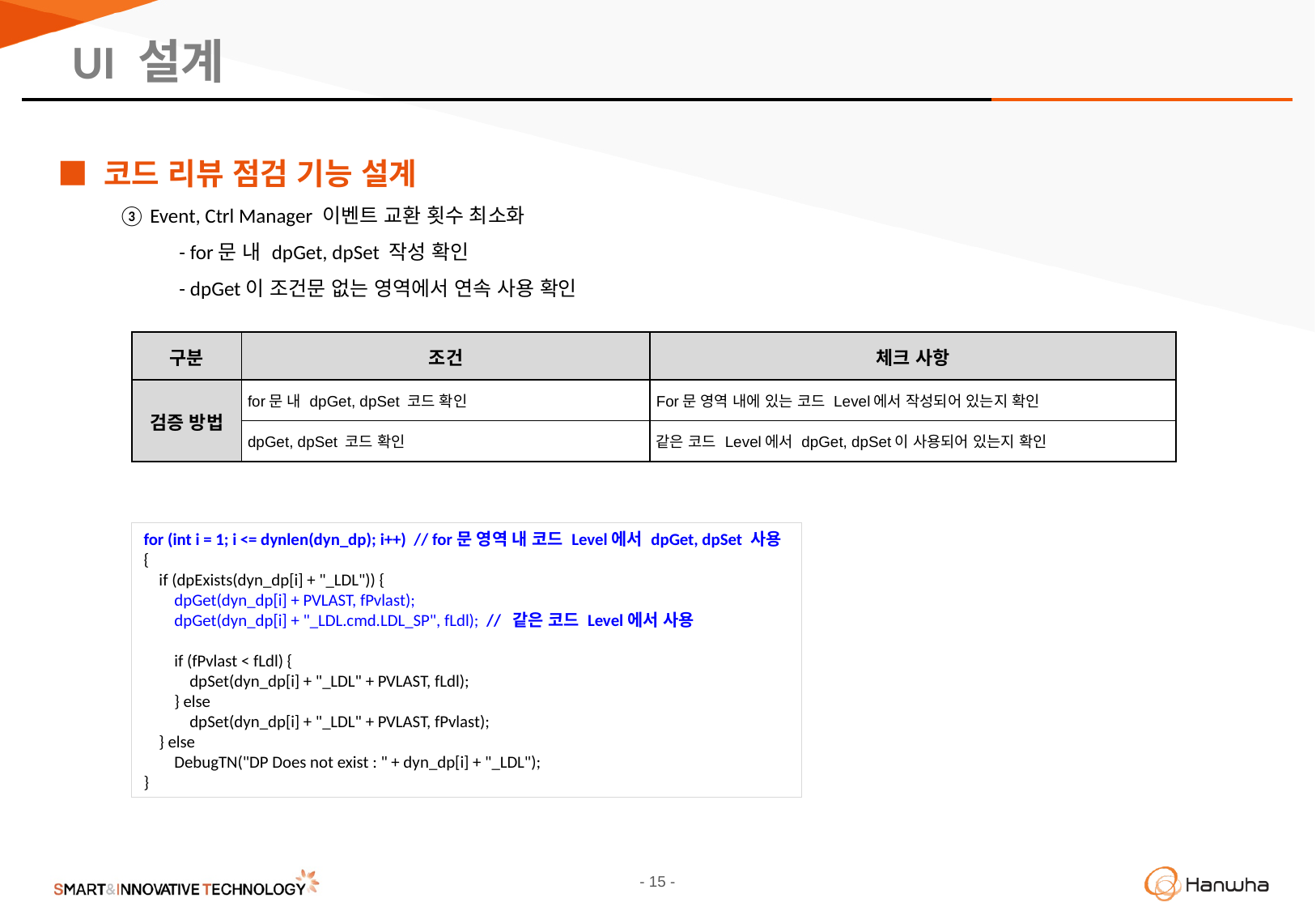

UI 설계
■ 코드 리뷰 점검 기능 설계
③ Event, Ctrl Manager 이벤트 교환 횟수 최소화
- for문 내 dpGet, dpSet 작성 확인
- dpGet이 조건문 없는 영역에서 연속 사용 확인

| 구분 | 조건 | 체크 사항 |
| --- | --- | --- |
| 검증 방법 | for문 내 dpGet, dpSet 코드 확인 | For문 영역 내에 있는 코드 Level에서 작성되어 있는지 확인 |
|  | dpGet, dpSet 코드 확인 | 같은 코드 Level에서 dpGet, dpSet이 사용되어 있는지 확인 |
for (int i = 1; i <= dynlen(dyn_dp); i++)  // for문 영역 내 코드 Level에서 dpGet, dpSet 사용
{
    if (dpExists(dyn_dp[i] + "_LDL")) {
        dpGet(dyn_dp[i] + PVLAST, fPvlast);
        dpGet(dyn_dp[i] + "_LDL.cmd.LDL_SP", fLdl);  //  같은 코드 Level에서 사용

        if (fPvlast < fLdl) {
            dpSet(dyn_dp[i] + "_LDL" + PVLAST, fLdl);
        } else
            dpSet(dyn_dp[i] + "_LDL" + PVLAST, fPvlast);
    } else
        DebugTN("DP Does not exist : " + dyn_dp[i] + "_LDL");
}